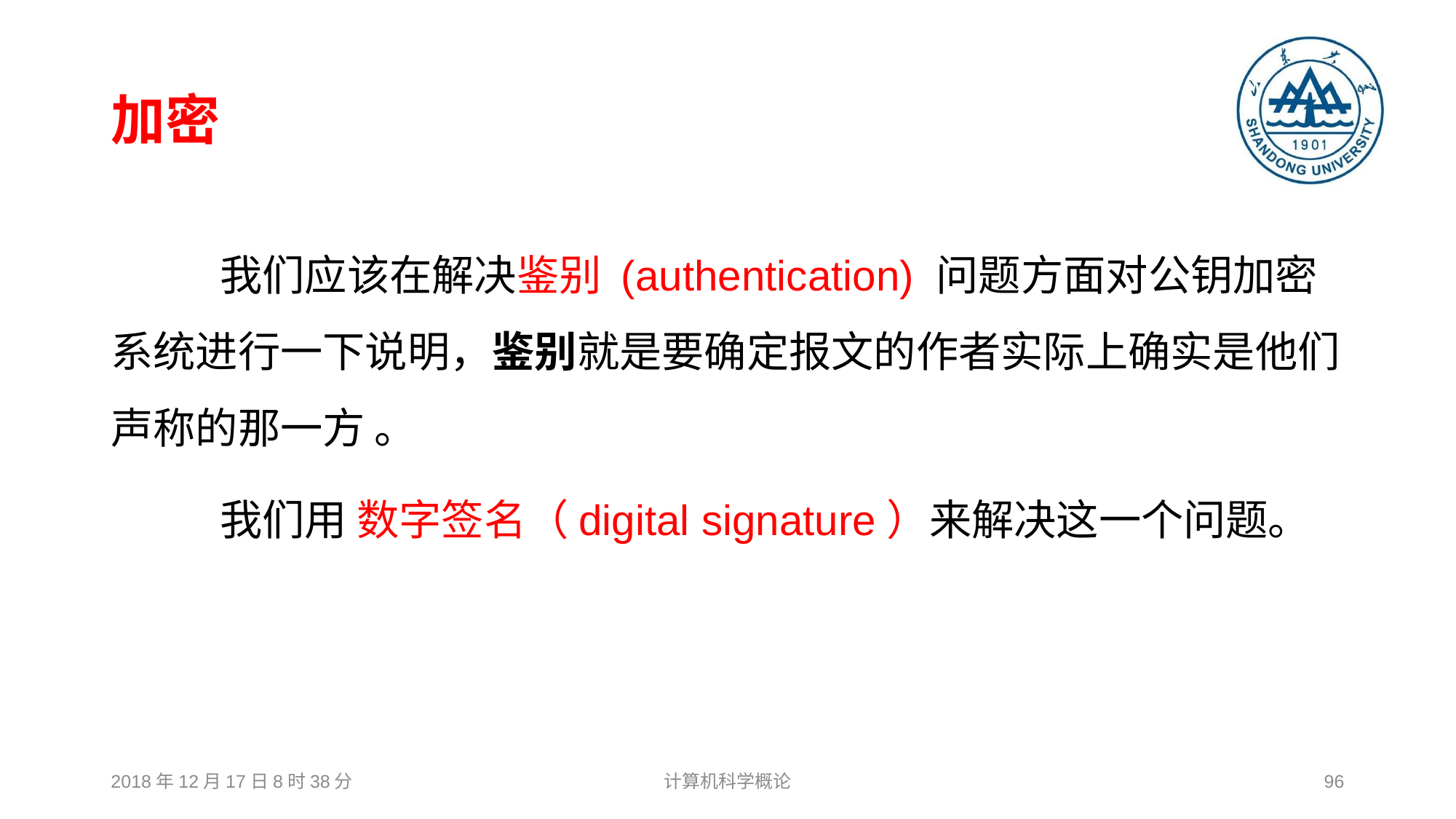

# 加密
	我们应该在解决鉴别 (authentication) 问题方面对公钥加密系统进行一下说明，鉴别就是要确定报文的作者实际上确实是他们声称的那一方 。
 	我们用 数字签名（digital signature）来解决这一个问题。
2018年12月17日8时38分
计算机科学概论
96